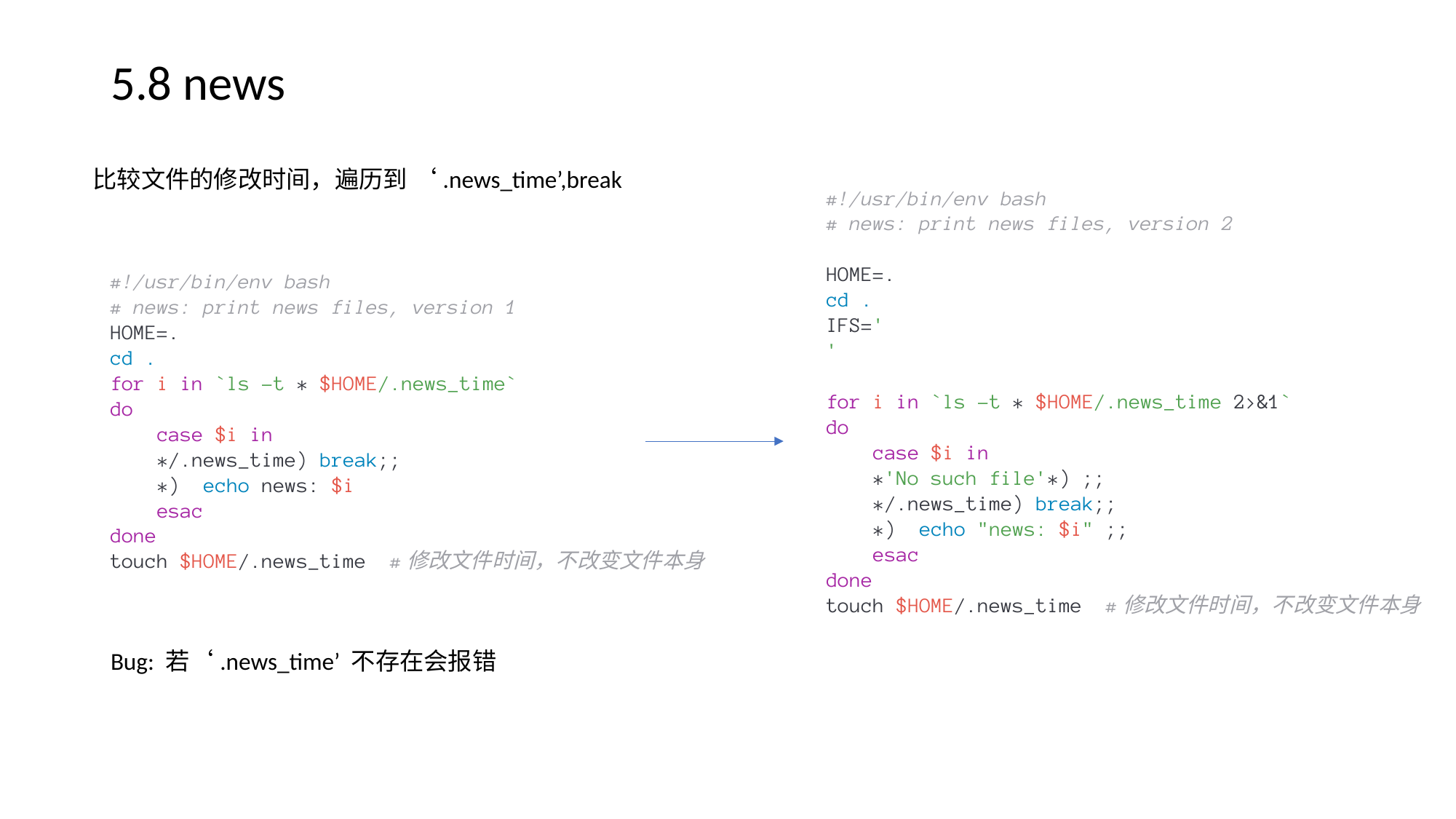

5.8 news
比较文件的修改时间，遍历到 ‘.news_time’,break
#!/usr/bin/env bash
# news: print news files, version 2
HOME=.
cd .
IFS='
'
for i in `ls -t * $HOME/.news_time 2>&1`
do
    case $i in
    *'No such file'*) ;;
    */.news_time) break;;
    *)  echo "news: $i" ;;
    esac
done
touch $HOME/.news_time  #修改文件时间，不改变文件本身
#!/usr/bin/env bash
# news: print news files, version 1
HOME=.
cd .
for i in `ls -t * $HOME/.news_time`
do
    case $i in
    */.news_time) break;;
    *)  echo news: $i
    esac
done
touch $HOME/.news_time  #修改文件时间，不改变文件本身
Bug: 若‘.news_time’ 不存在会报错